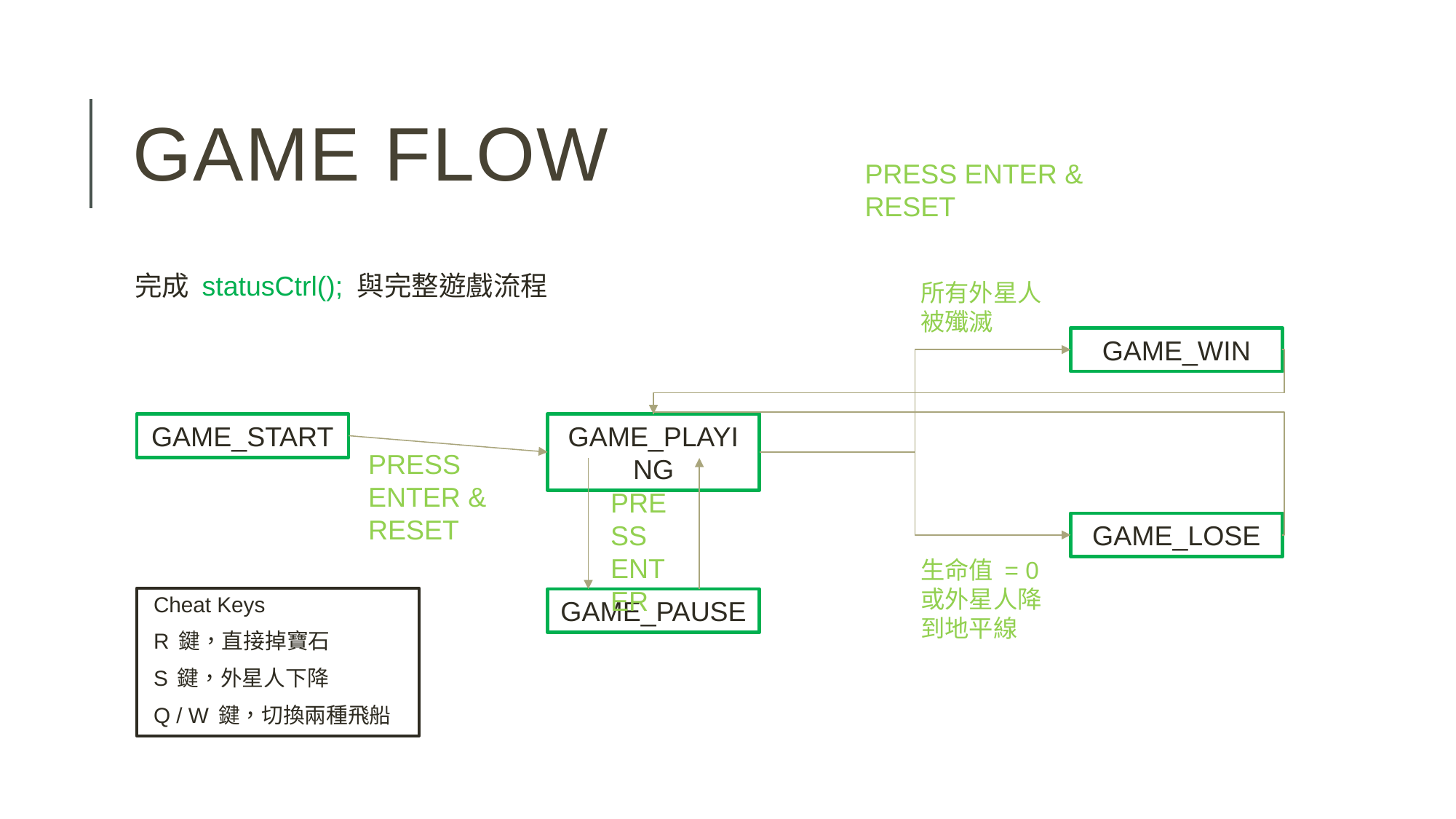

# GAME FLOW
PRESS ENTER & RESET
完成 statusCtrl(); 與完整遊戲流程
所有外星人被殲滅
GAME_WIN
GAME_START
GAME_PLAYING
PRESS ENTER & RESET
PRESS ENTER
GAME_LOSE
生命值 = 0
或外星人降到地平線
Cheat Keys
R 鍵，直接掉寶石
S 鍵，外星人下降
Q / W 鍵，切換兩種飛船
GAME_PAUSE